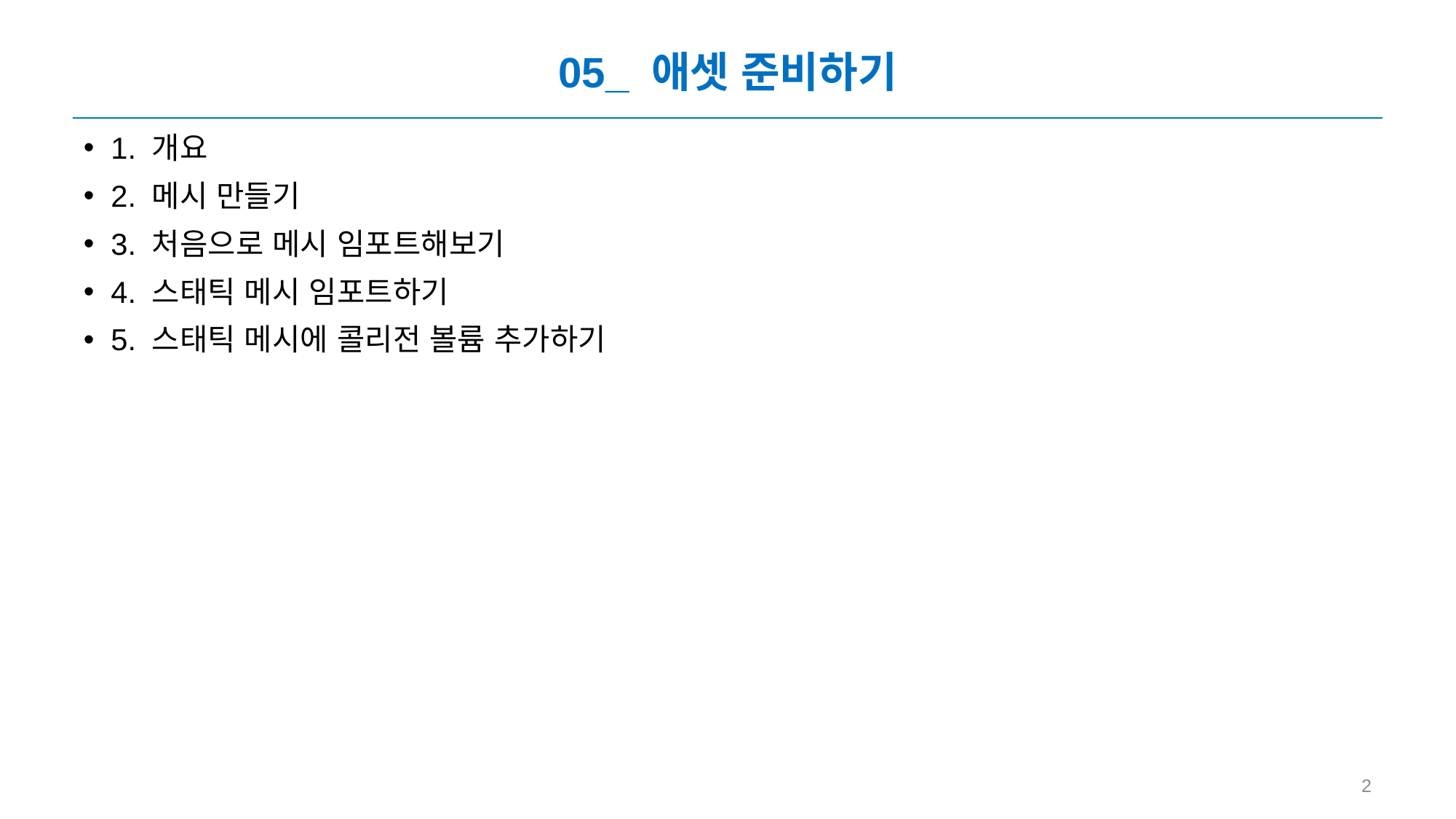

# 05_ 애셋 준비하기
1. 개요
2. 메시 만들기
3. 처음으로 메시 임포트해보기
4. 스태틱 메시 임포트하기
5. 스태틱 메시에 콜리전 볼륨 추가하기

2